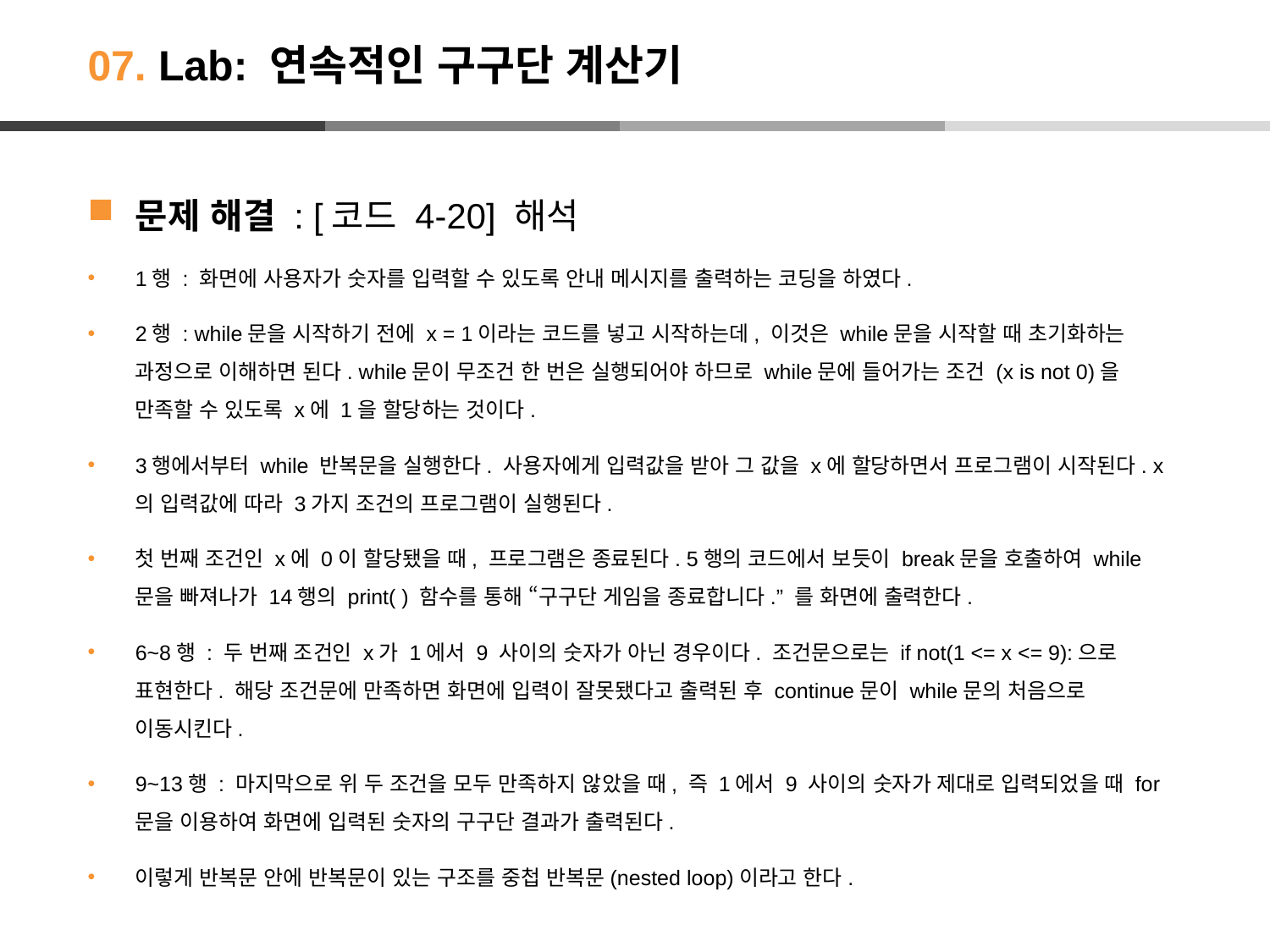

# 07. Lab: 연속적인 구구단 계산기
문제 해결 : [코드 4-20] 해석
1행 : 화면에 사용자가 숫자를 입력할 수 있도록 안내 메시지를 출력하는 코딩을 하였다.
2행 : while문을 시작하기 전에 x = 1이라는 코드를 넣고 시작하는데, 이것은 while문을 시작할 때 초기화하는 과정으로 이해하면 된다. while문이 무조건 한 번은 실행되어야 하므로 while문에 들어가는 조건 (x is not 0)을 만족할 수 있도록 x에 1을 할당하는 것이다.
3행에서부터 while 반복문을 실행한다. 사용자에게 입력값을 받아 그 값을 x에 할당하면서 프로그램이 시작된다. x의 입력값에 따라 3가지 조건의 프로그램이 실행된다.
첫 번째 조건인 x에 0이 할당됐을 때, 프로그램은 종료된다. 5행의 코드에서 보듯이 break문을 호출하여 while문을 빠져나가 14행의 print( ) 함수를 통해 “구구단 게임을 종료합니다.” 를 화면에 출력한다.
6~8행 : 두 번째 조건인 x가 1에서 9 사이의 숫자가 아닌 경우이다. 조건문으로는 if not(1 <= x <= 9):으로 표현한다. 해당 조건문에 만족하면 화면에 입력이 잘못됐다고 출력된 후 continue문이 while문의 처음으로 이동시킨다.
9~13행 : 마지막으로 위 두 조건을 모두 만족하지 않았을 때, 즉 1에서 9 사이의 숫자가 제대로 입력되었을 때 for문을 이용하여 화면에 입력된 숫자의 구구단 결과가 출력된다.
이렇게 반복문 안에 반복문이 있는 구조를 중첩 반복문(nested loop)이라고 한다.